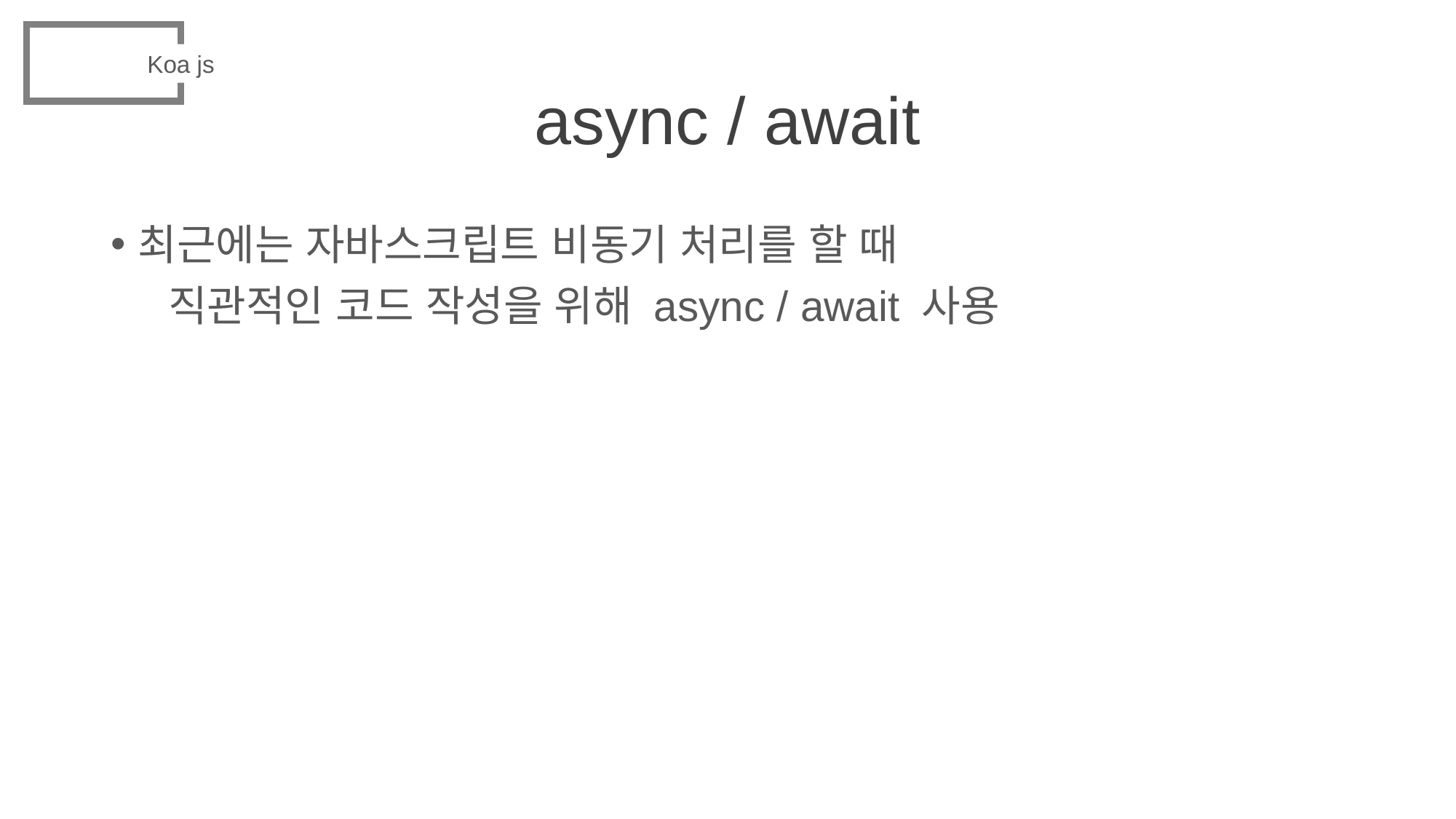

Koa js
# async / await
최근에는 자바스크립트 비동기 처리를 할 때
    직관적인 코드 작성을 위해 async / await 사용